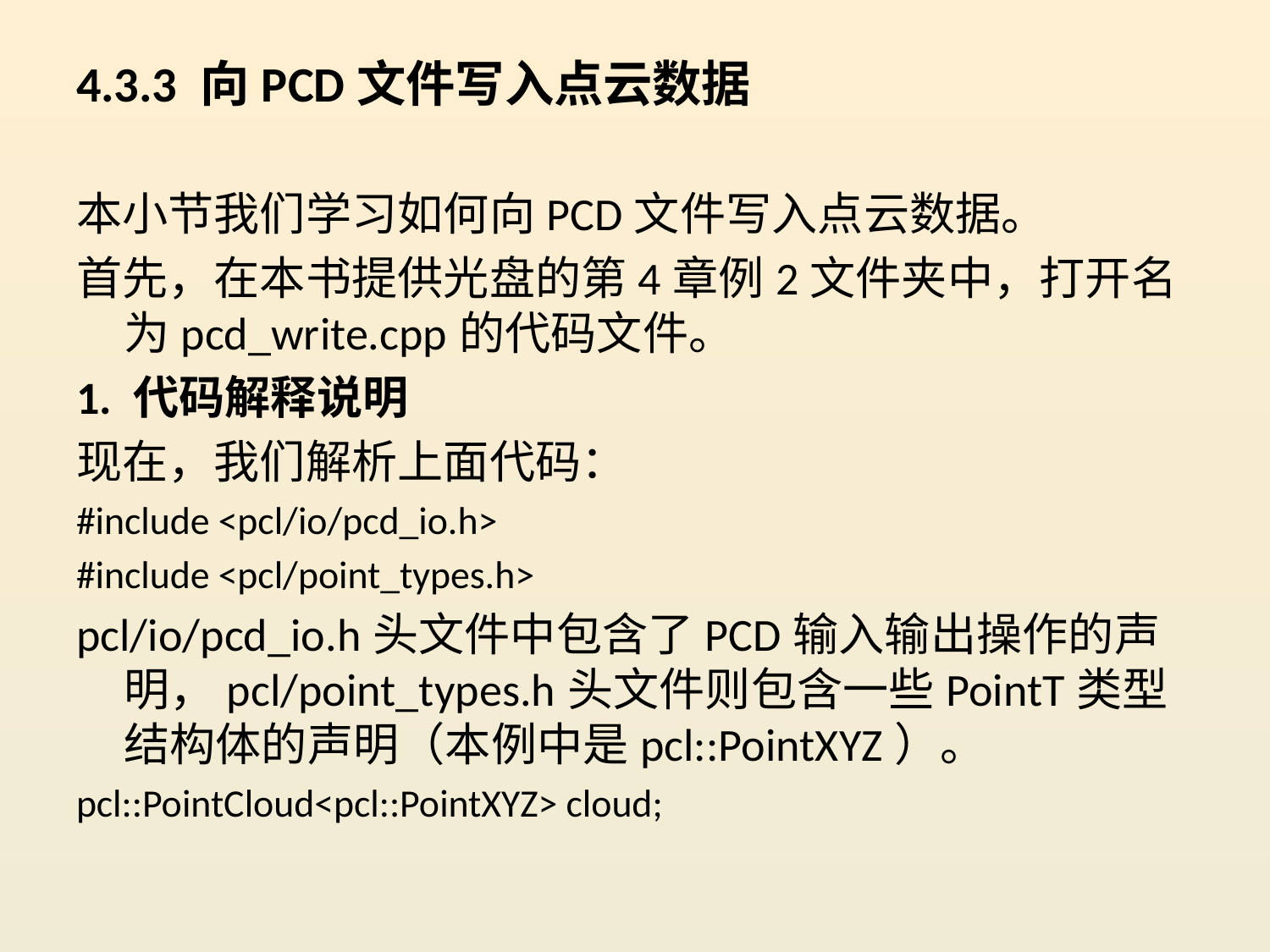

4.3.3 向PCD文件写入点云数据

本小节我们学习如何向PCD文件写入点云数据。
首先，在本书提供光盘的第4章例2文件夹中，打开名为pcd_write.cpp的代码文件。
1. 代码解释说明
现在，我们解析上面代码：
#include <pcl/io/pcd_io.h>
#include <pcl/point_types.h>
pcl/io/pcd_io.h头文件中包含了PCD输入输出操作的声明，pcl/point_types.h头文件则包含一些PointT类型结构体的声明（本例中是pcl::PointXYZ）。
pcl::PointCloud<pcl::PointXYZ> cloud;